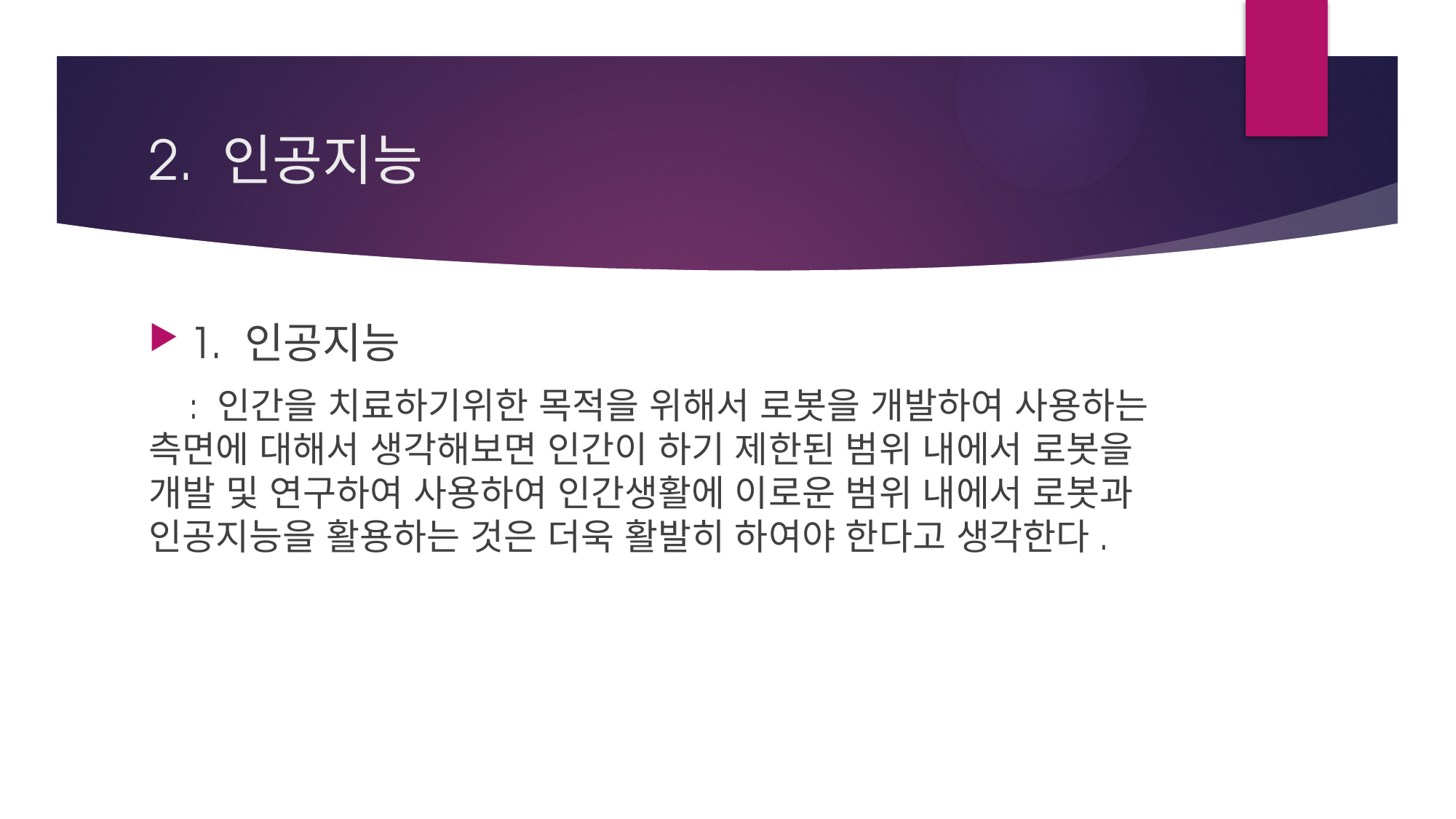

# 2. 인공지능
1. 인공지능
    : 인간을 치료하기위한 목적을 위해서 로봇을 개발하여 사용하는 측면에 대해서 생각해보면 인간이 하기 제한된 범위 내에서 로봇을 개발 및 연구하여 사용하여 인간생활에 이로운 범위 내에서 로봇과 인공지능을 활용하는 것은 더욱 활발히 하여야 한다고 생각한다.